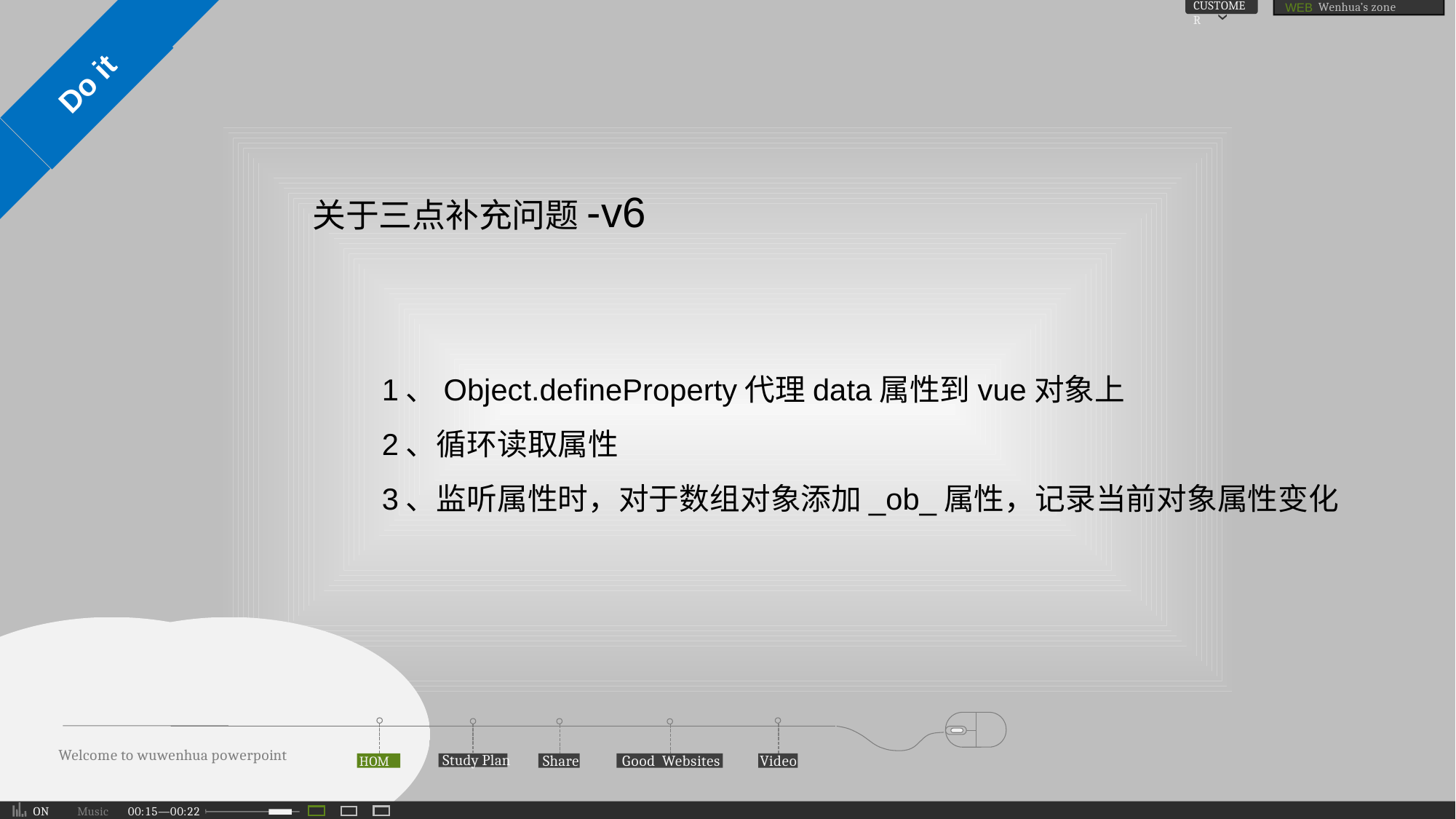

CUSTOMER
Wenhua’s zone
WEB

Do it
	关于三点补充问题-v6
	1、Object.defineProperty代理data属性到vue对象上
	2、循环读取属性
	3、监听属性时，对于数组对象添加_ob_属性，记录当前对象属性变化

Welcome to wuwenhua powerpoint

Study Plan
Share
Good  Websites
Video
HOME

ON
Music       00:15—00:22